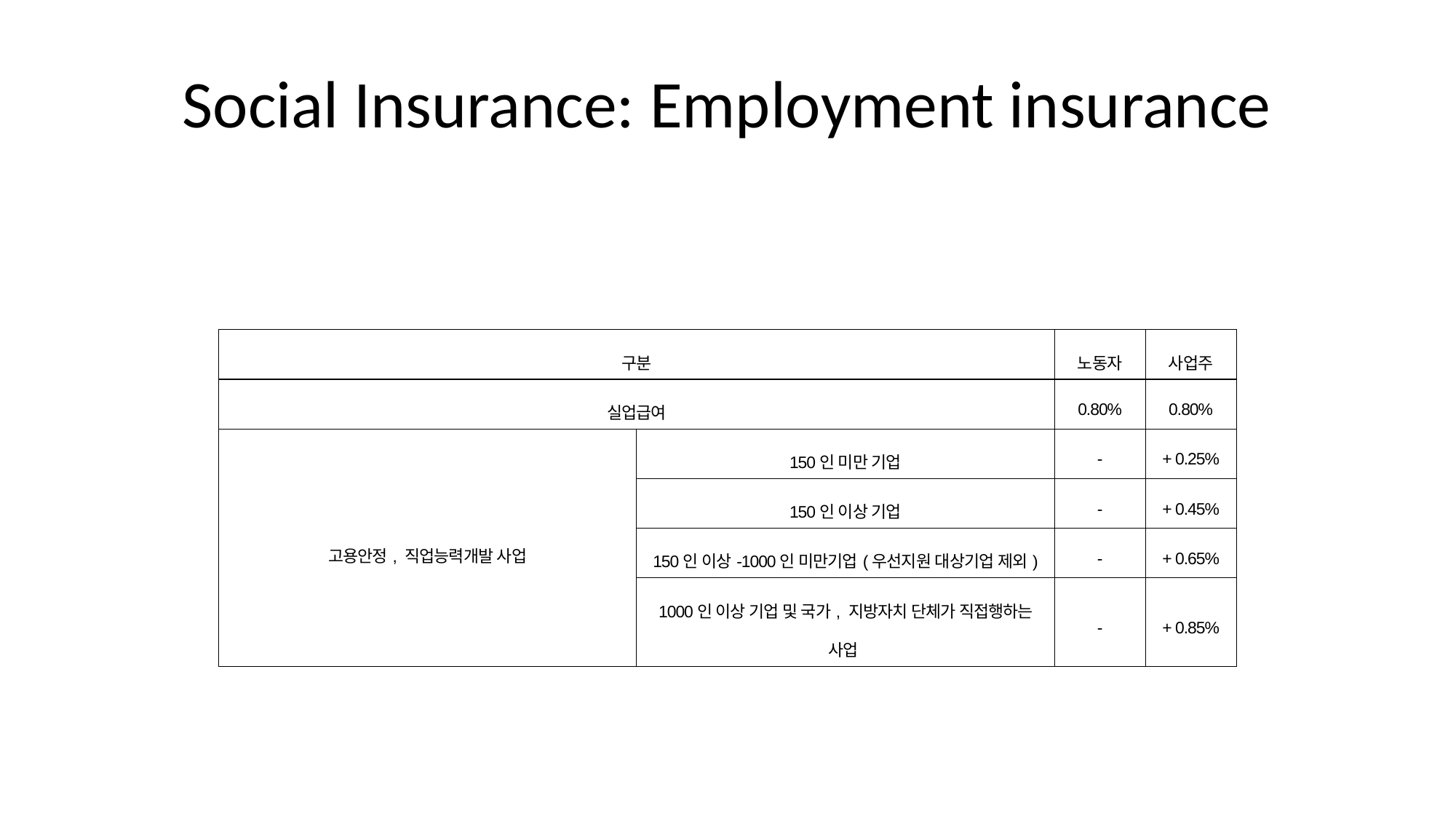

# Social Insurance: Employment insurance
| 구분 |  | 노동자 | 사업주 |
| --- | --- | --- | --- |
| 실업급여 |  | 0.80% | 0.80% |
| 고용안정, 직업능력개발 사업 | 150인 미만 기업 | - | + 0.25% |
|  | 150인 이상 기업 | - | + 0.45% |
|  | 150인 이상-1000인 미만기업(우선지원 대상기업 제외) | - | + 0.65% |
|  | 1000인 이상 기업 및 국가, 지방자치 단체가 직접행하는 사업 | - | + 0.85% |